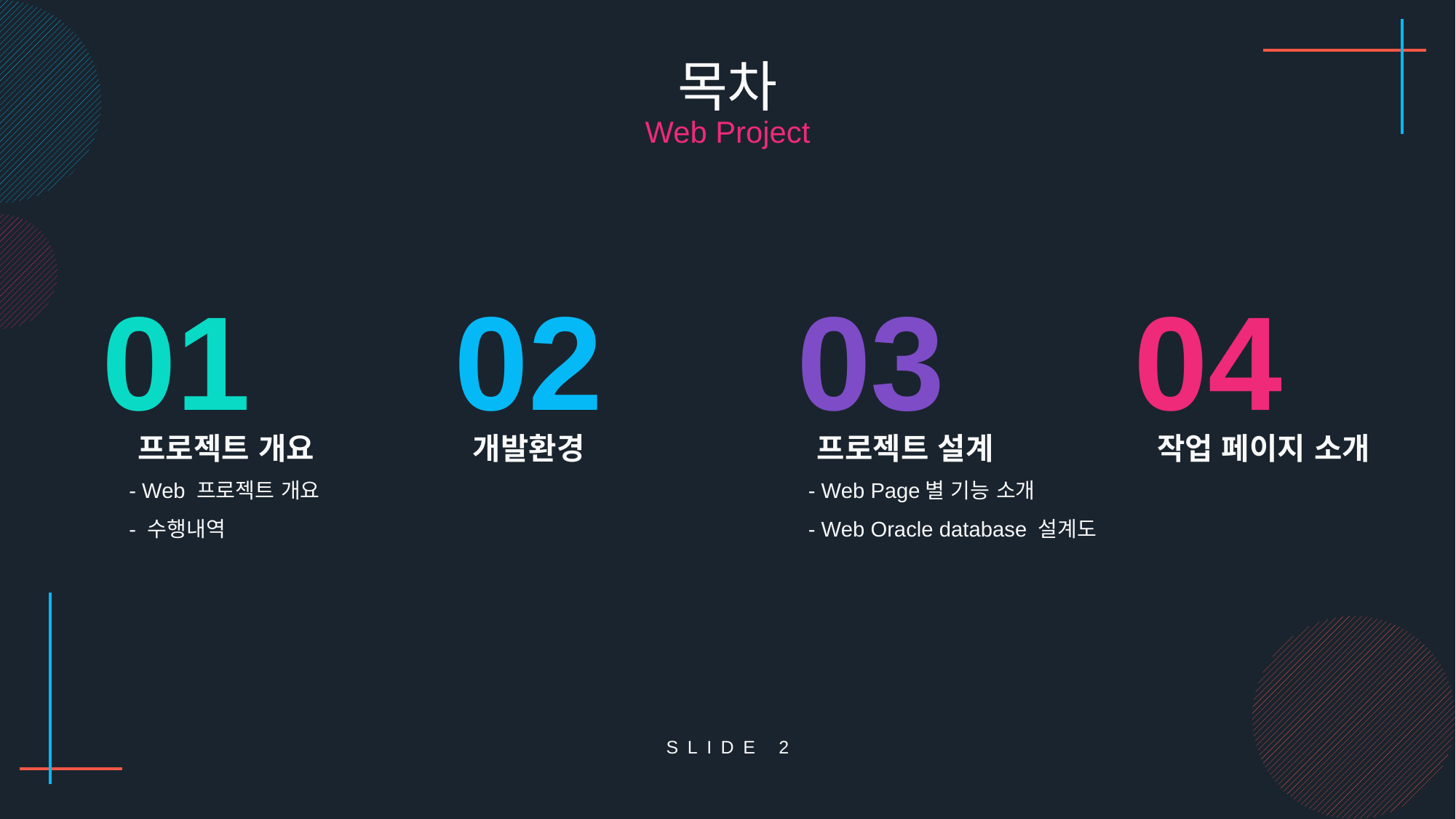

목차
Web Project
01
02
03
04
프로젝트 개요
개발환경
프로젝트 설계
작업 페이지 소개
- Web 프로젝트 개요
- 수행내역
- Web Page별 기능 소개
- Web Oracle database 설계도